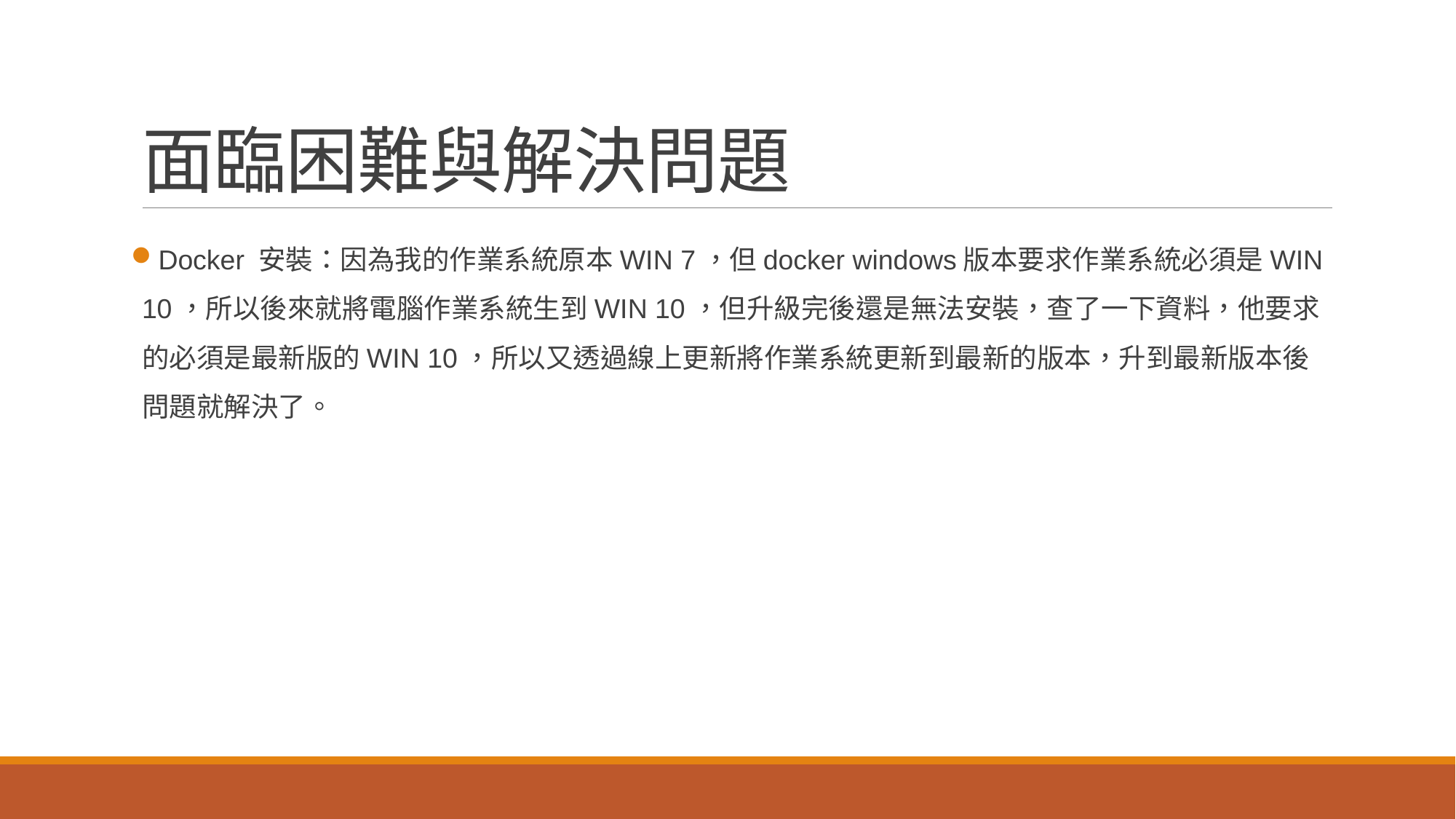

# 面臨困難與解決問題
Docker 安裝：因為我的作業系統原本WIN 7，但docker windows版本要求作業系統必須是WIN 10，所以後來就將電腦作業系統生到WIN 10，但升級完後還是無法安裝，查了一下資料，他要求的必須是最新版的WIN 10，所以又透過線上更新將作業系統更新到最新的版本，升到最新版本後問題就解決了。